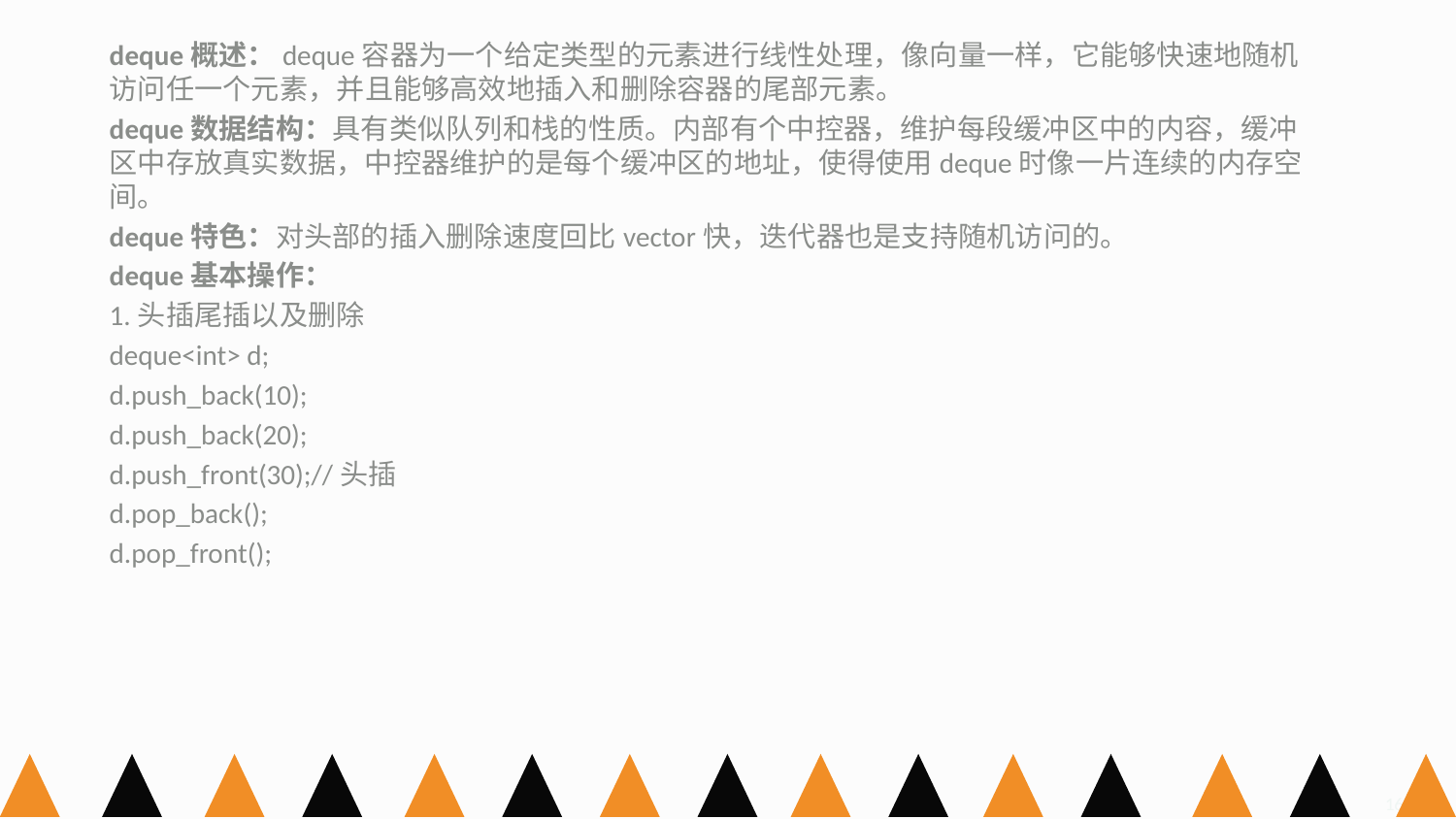

deque概述：deque容器为一个给定类型的元素进行线性处理，像向量一样，它能够快速地随机访问任一个元素，并且能够高效地插入和删除容器的尾部元素。
deque数据结构：具有类似队列和栈的性质。内部有个中控器，维护每段缓冲区中的内容，缓冲区中存放真实数据，中控器维护的是每个缓冲区的地址，使得使用deque时像一片连续的内存空间。
deque特色：对头部的插入删除速度回比vector快，迭代器也是支持随机访问的。
deque基本操作：
1.头插尾插以及删除
deque<int> d;
d.push_back(10);
d.push_back(20);
d.push_front(30);//头插
d.pop_back();
d.pop_front();